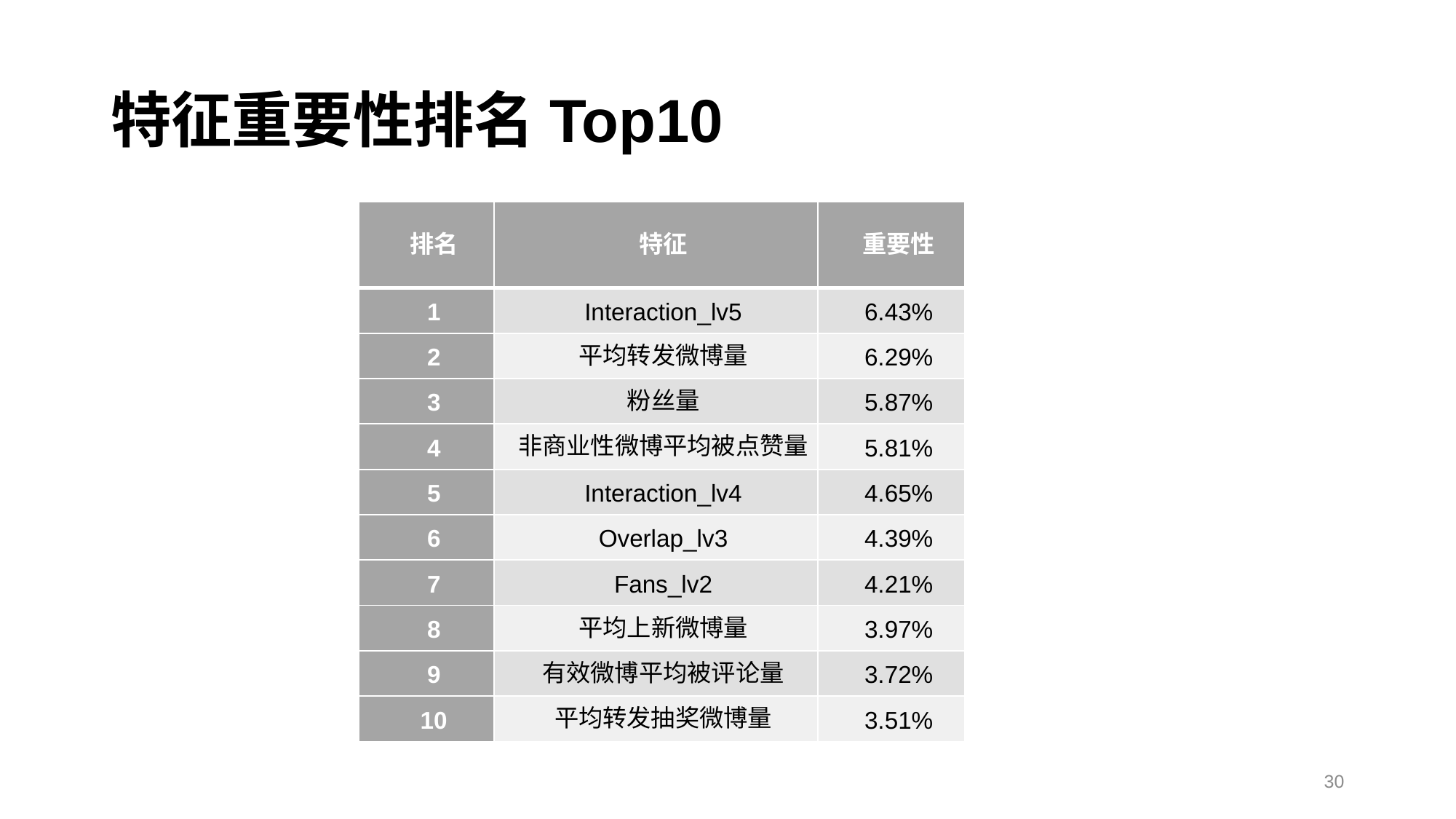

# 特征重要性排名Top10
| 排名 | 特征 | 重要性 |
| --- | --- | --- |
| 1 | Interaction\_lv5 | 6.43% |
| 2 | 平均转发微博量 | 6.29% |
| 3 | 粉丝量 | 5.87% |
| 4 | 非商业性微博平均被点赞量 | 5.81% |
| 5 | Interaction\_lv4 | 4.65% |
| 6 | Overlap\_lv3 | 4.39% |
| 7 | Fans\_lv2 | 4.21% |
| 8 | 平均上新微博量 | 3.97% |
| 9 | 有效微博平均被评论量 | 3.72% |
| 10 | 平均转发抽奖微博量 | 3.51% |
30